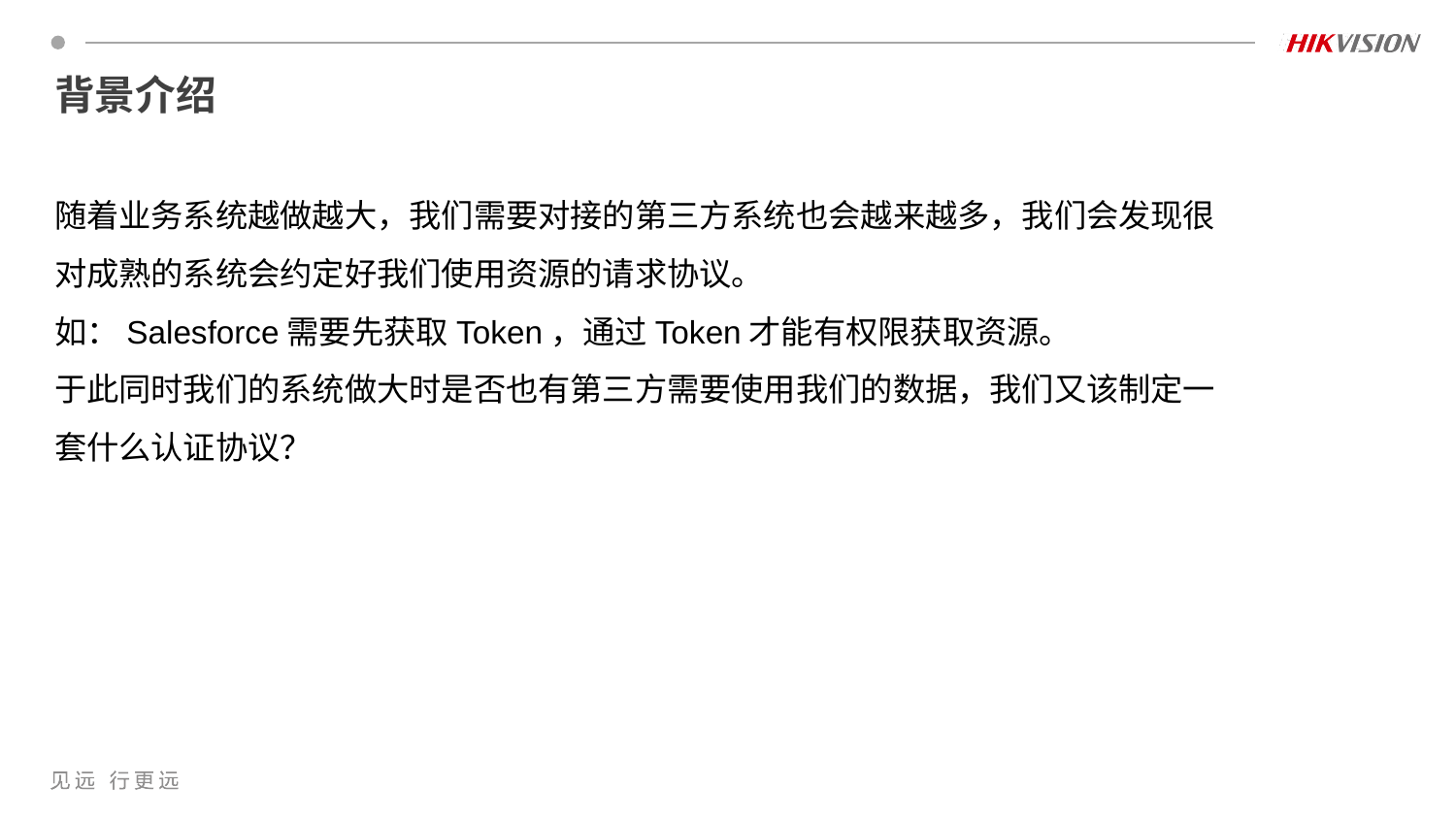

# 背景介绍
随着业务系统越做越大，我们需要对接的第三方系统也会越来越多，我们会发现很对成熟的系统会约定好我们使用资源的请求协议。
如：Salesforce需要先获取Token，通过Token才能有权限获取资源。
于此同时我们的系统做大时是否也有第三方需要使用我们的数据，我们又该制定一套什么认证协议？